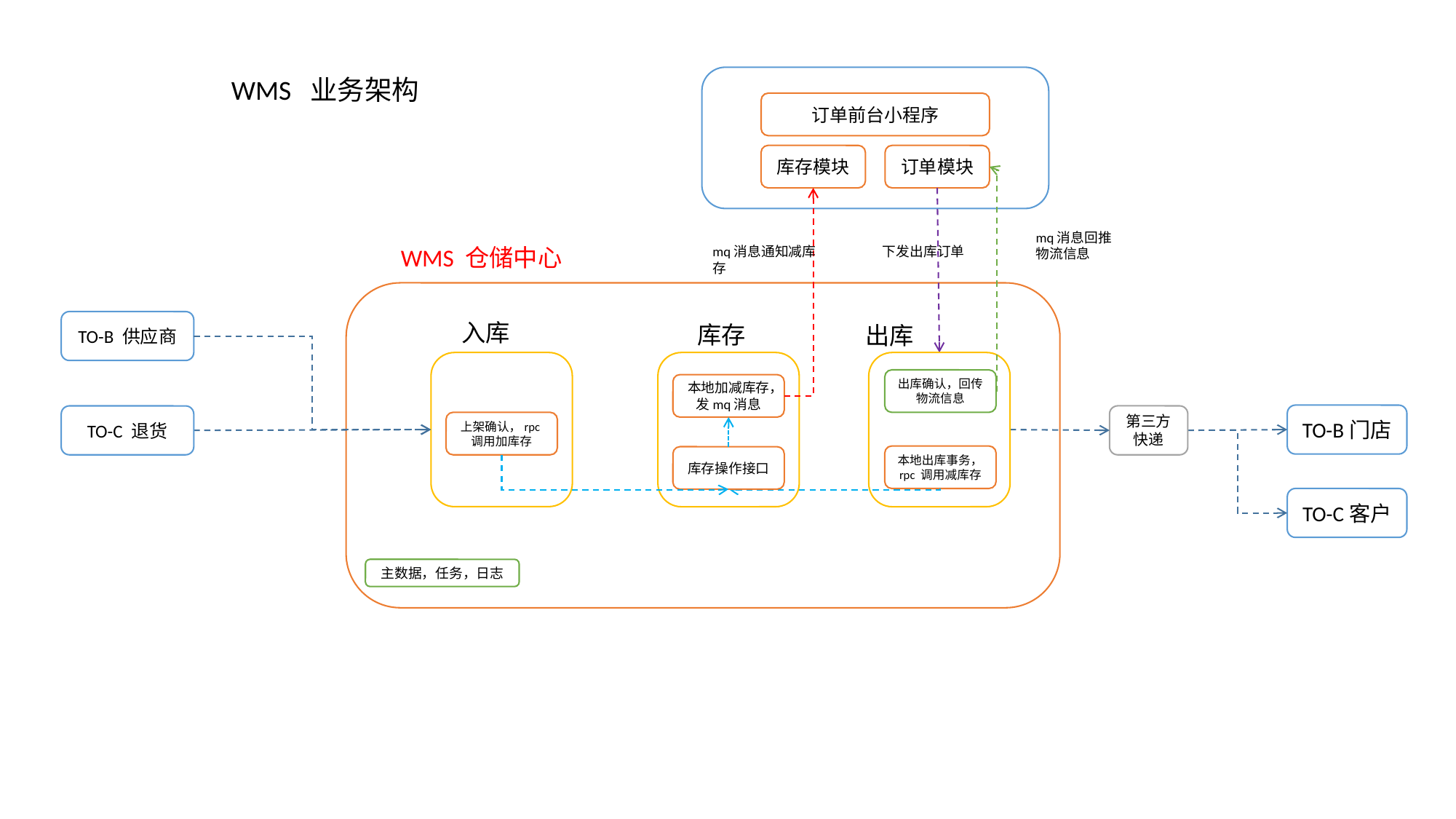

WMS  业务架构
订单前台小程序
库存模块
订单模块
mq消息回推物流信息
WMS 仓储中心
mq消息通知减库存
下发出库订单

TO-B 供应商
入库
库存
出库

出库确认，回传物流信息
本地加减库存，发mq消息
TO-B门店
第三方快递
TO-C 退货
上架确认，rpc调用加库存
本地出库事务，rpc 调用减库存
库存操作接口
TO-C客户
主数据，任务，日志